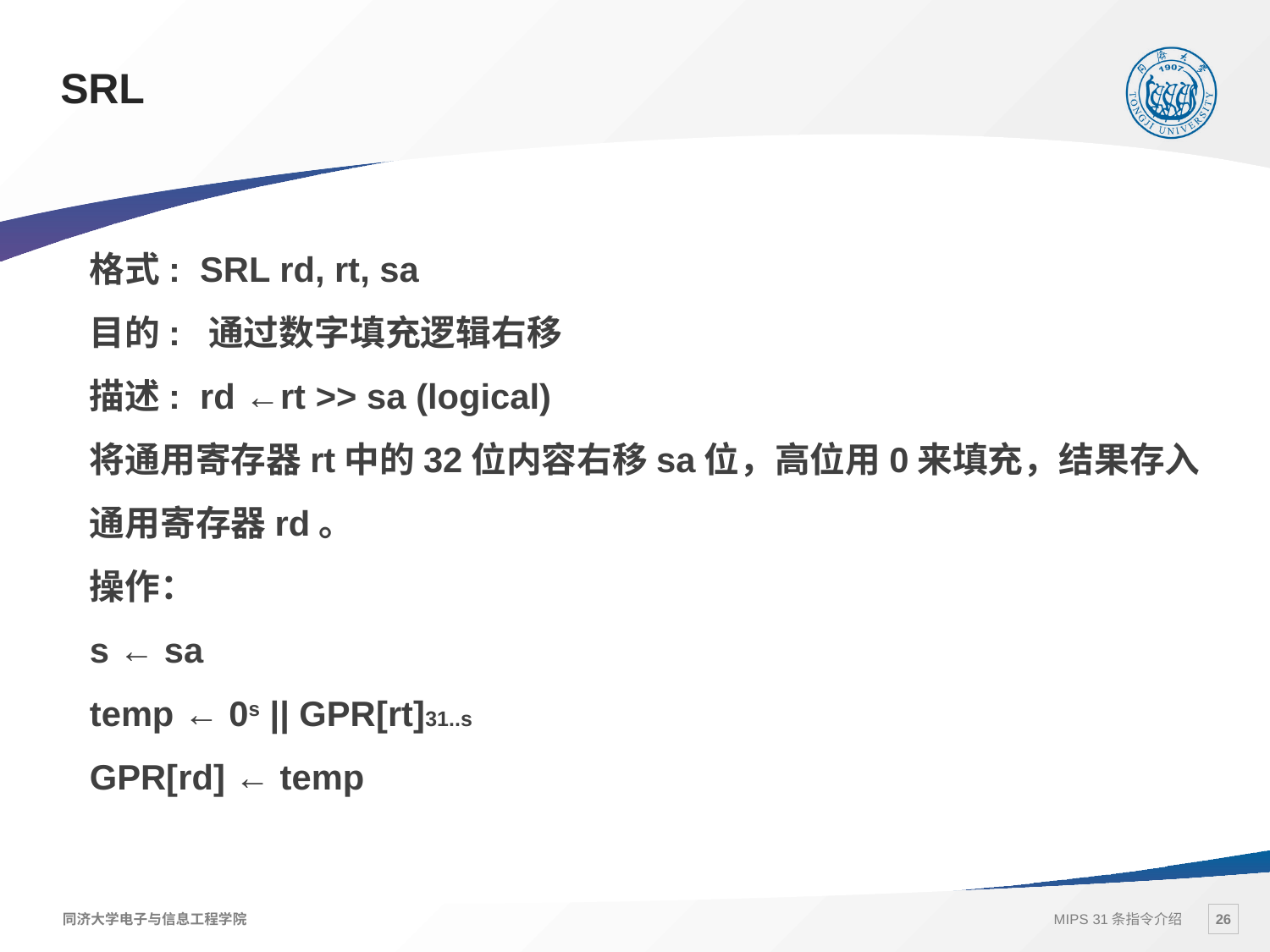

# SRL
格式:  SRL rd, rt, sa
目的:  通过数字填充逻辑右移
描述:  rd ←rt >> sa (logical)
将通用寄存器rt中的32位内容右移sa位，高位用0来填充，结果存入通用寄存器rd。
操作：
s ← sa
temp ← 0s || GPR[rt]31..s
GPR[rd] ← temp